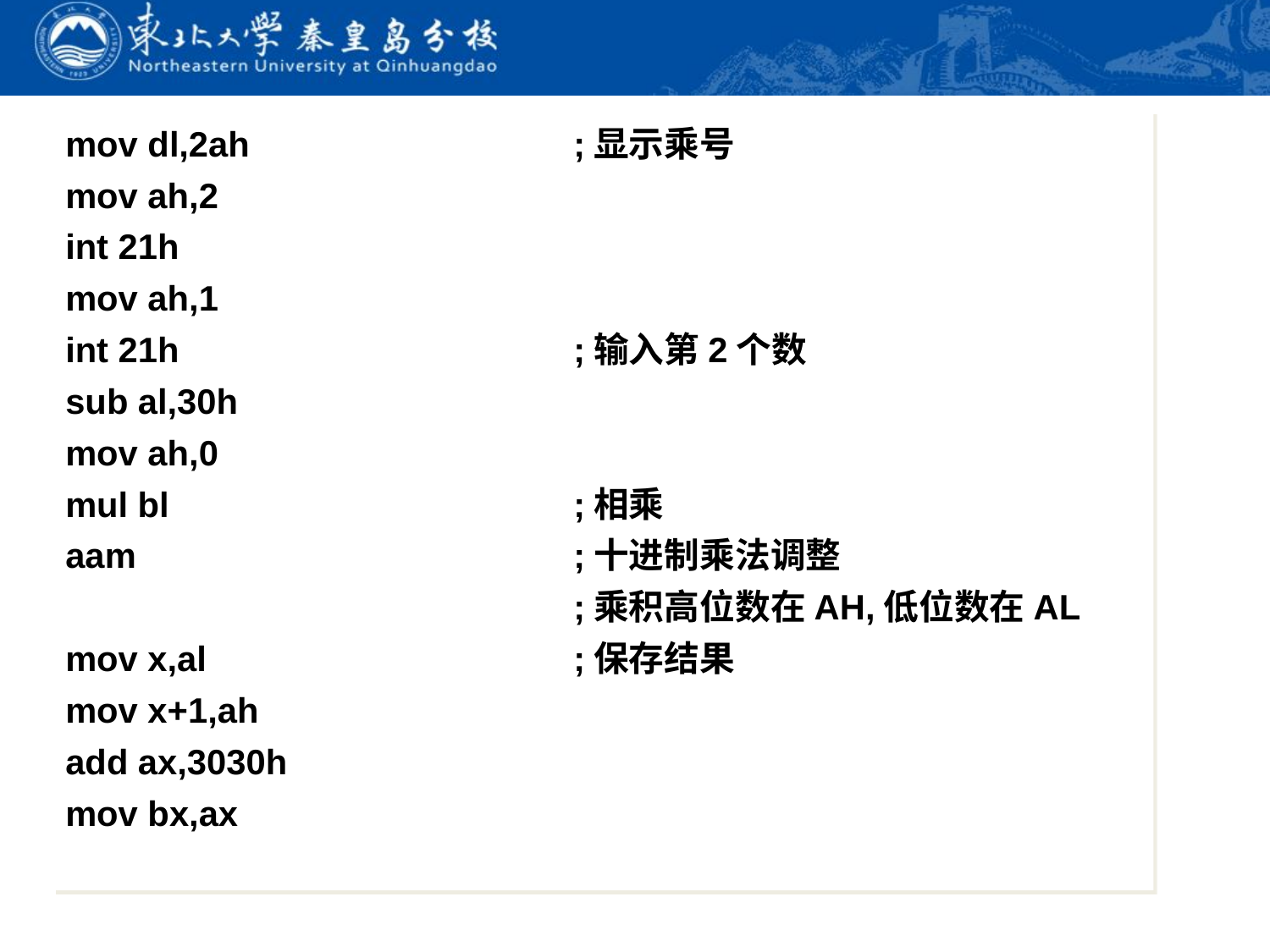

mov dl,2ah			;显示乘号
mov ah,2
int 21h
mov ah,1
int 21h				;输入第2个数
sub al,30h
mov ah,0
mul bl				;相乘
aam				;十进制乘法调整
				;乘积高位数在AH,低位数在AL
mov x,al			;保存结果
mov x+1,ah
add ax,3030h
mov bx,ax